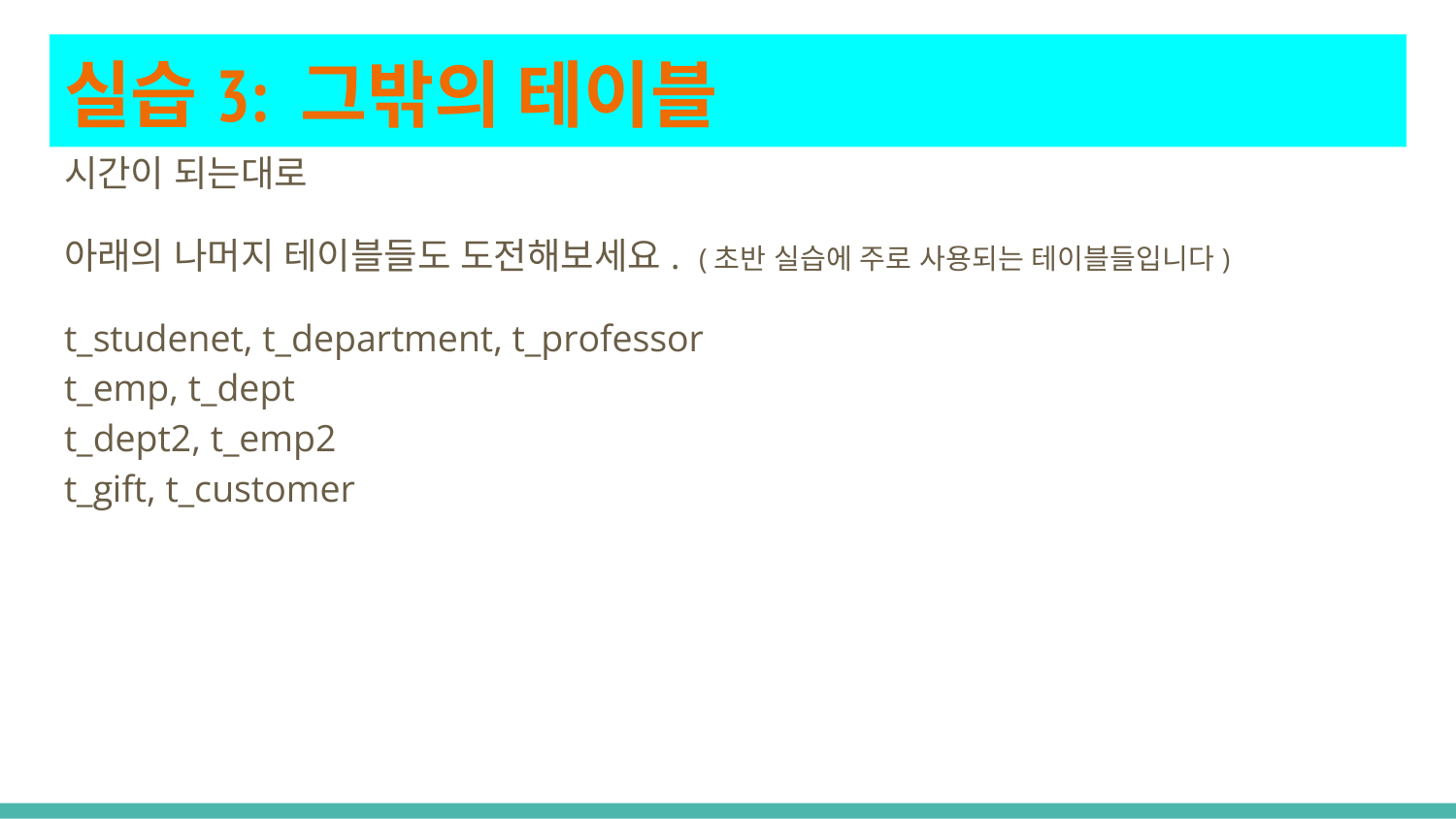

# 실습3: 그밖의 테이블
시간이 되는대로
아래의 나머지 테이블들도 도전해보세요.  (초반 실습에 주로 사용되는 테이블들입니다)
t_studenet, t_department, t_professor
t_emp, t_dept
t_dept2, t_emp2
t_gift, t_customer